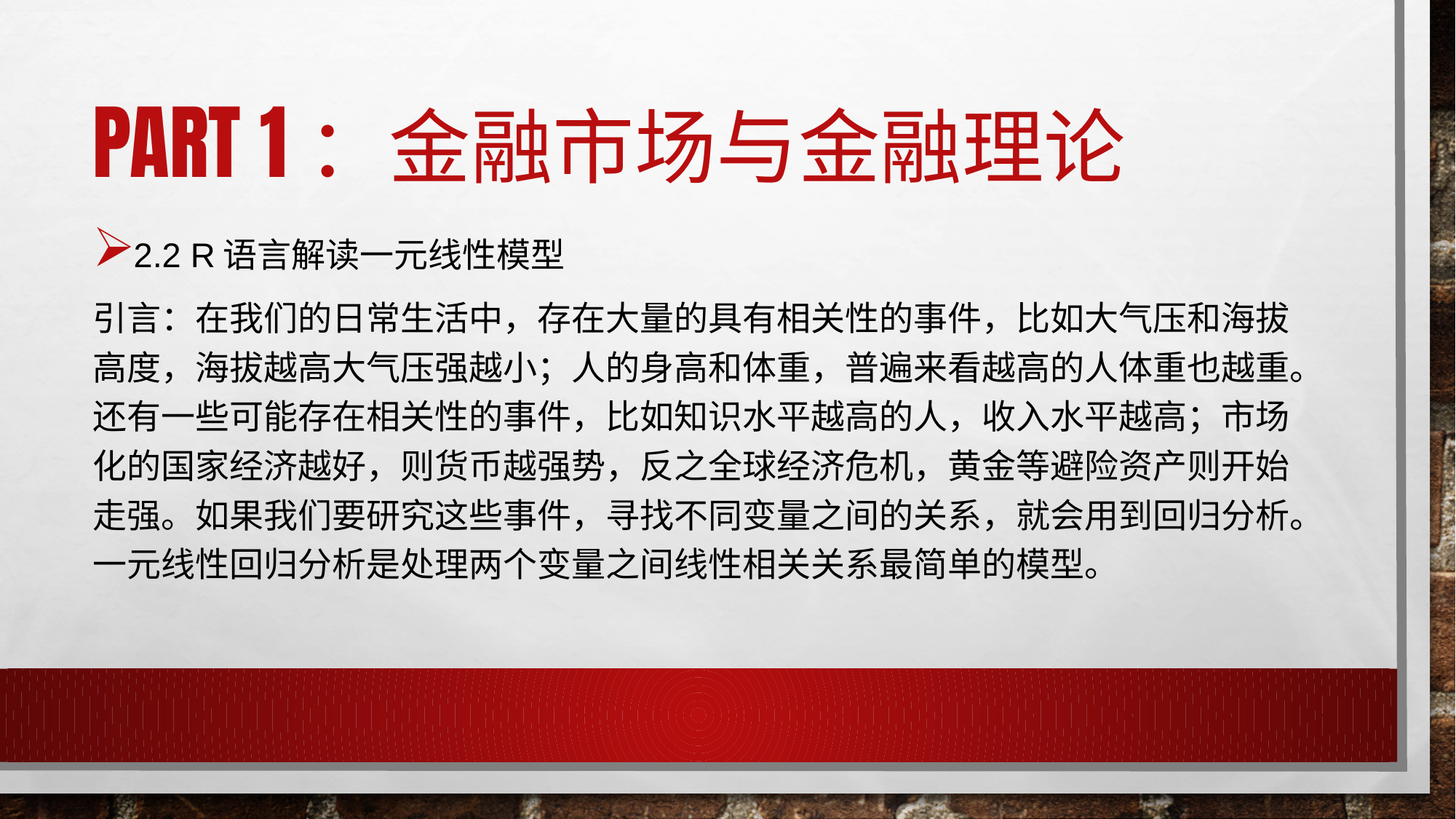

# Part 1：金融市场与金融理论
2.2 R语言解读一元线性模型
引言：在我们的日常生活中，存在⼤量的具有相关性的事件，比如大气压和海拔高度，海拔越高大气压强越⼩；⼈的身高和体重，普遍来看越高的⼈体重也越重。还有⼀些可能存在相关性的事件，⽐如知识⽔平越高的人，收入水平越高；市场化的国家经济越好，则货币越强势，反之全球经济危机，黄金等避险资产则开始走强。如果我们要研究这些事件，寻找不同变量之间的关系，就会用到回归分析。⼀元线性回归分析是处理两个变量之间线性相关关系最简单的模型。